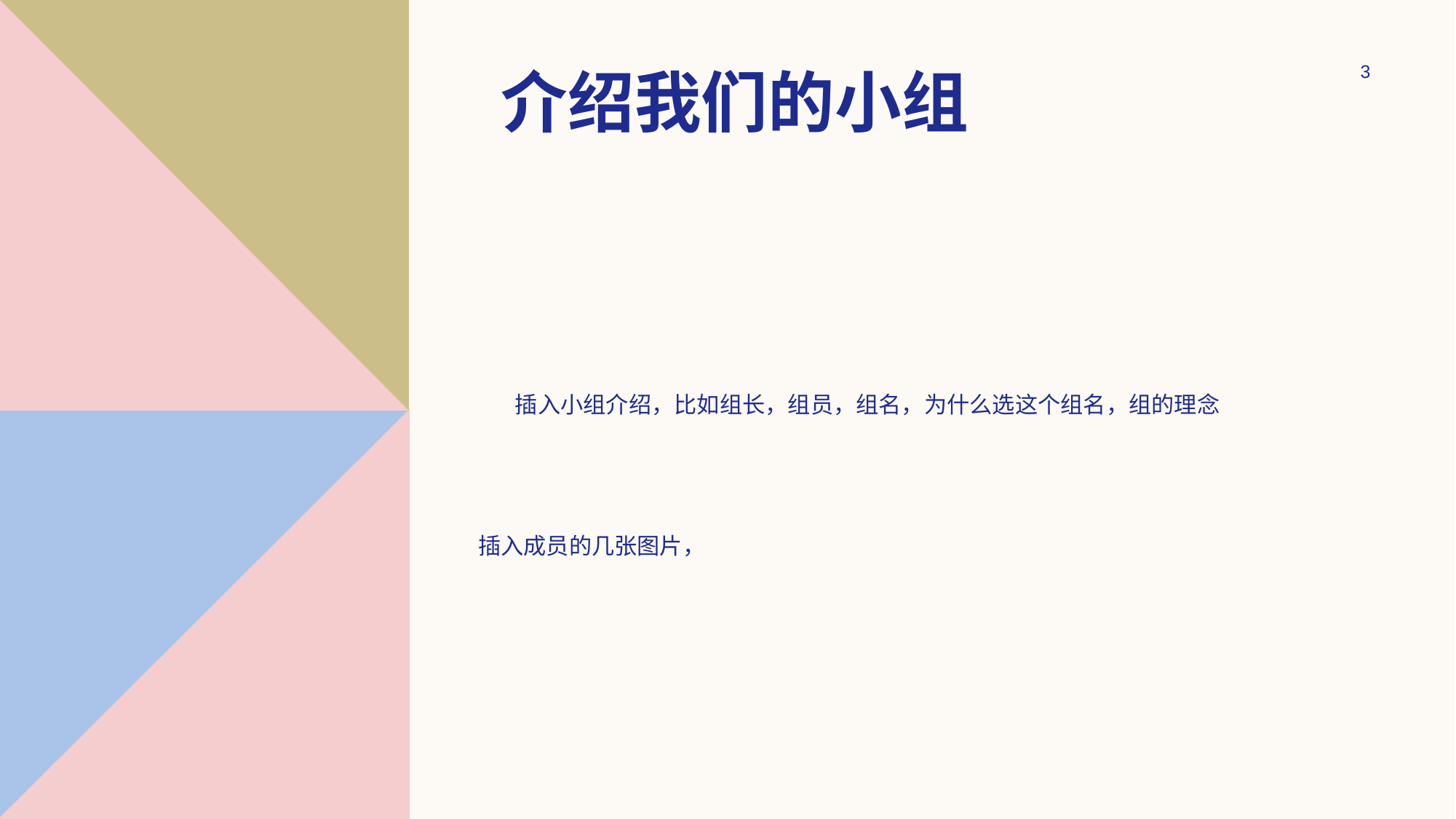

# 介绍我们的小组
3
插入小组介绍，比如组长，组员，组名，为什么选这个组名，组的理念

插入成员的几张图片，